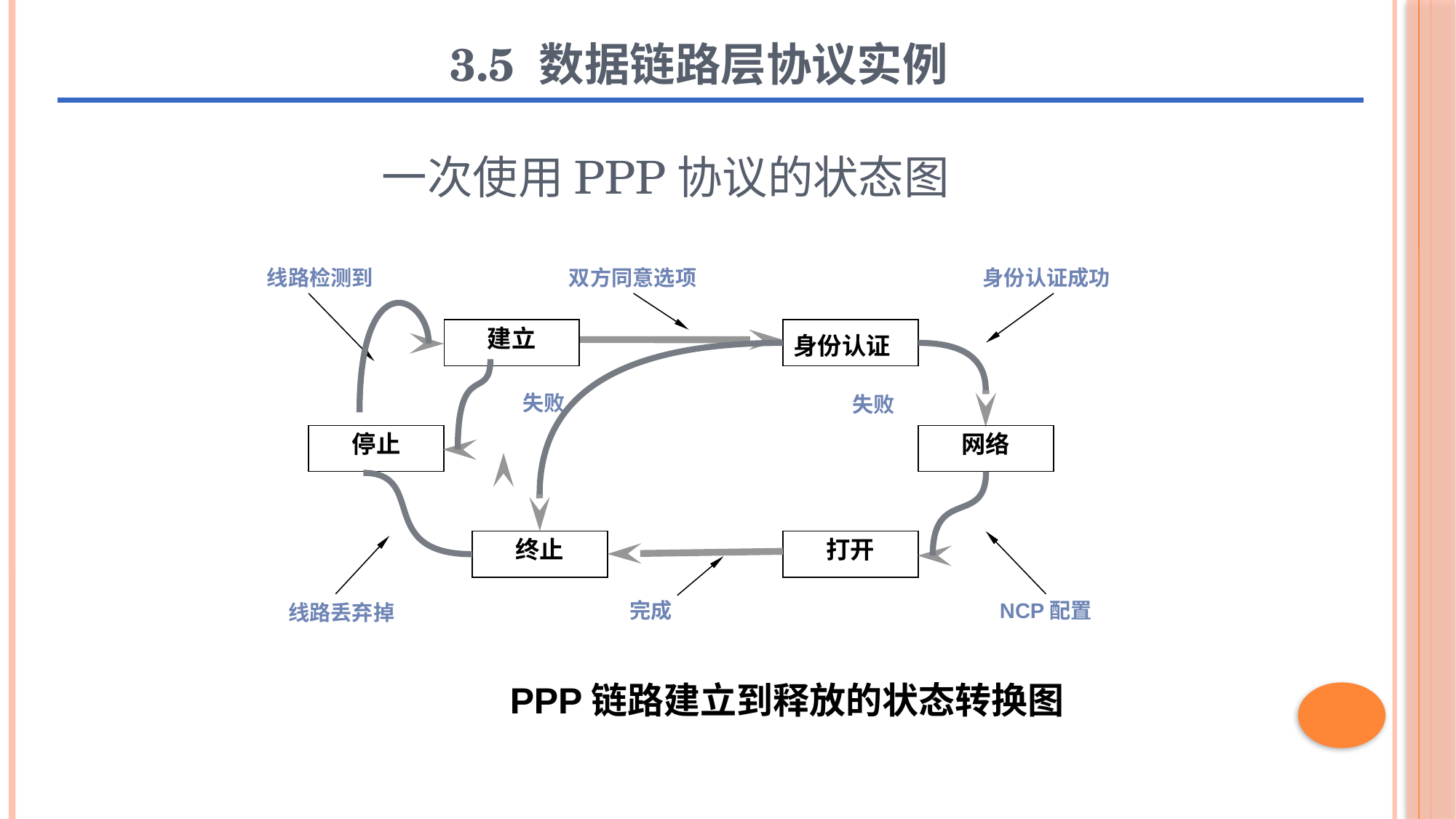

# 3.5 数据链路层协议实例
一次使用PPP协议的状态图
线路检测到
双方同意选项
身份认证成功

建立
身份认证

失败
失败

停止
网络

终止
打开

完成
NCP配置
线路丢弃掉

PPP链路建立到释放的状态转换图